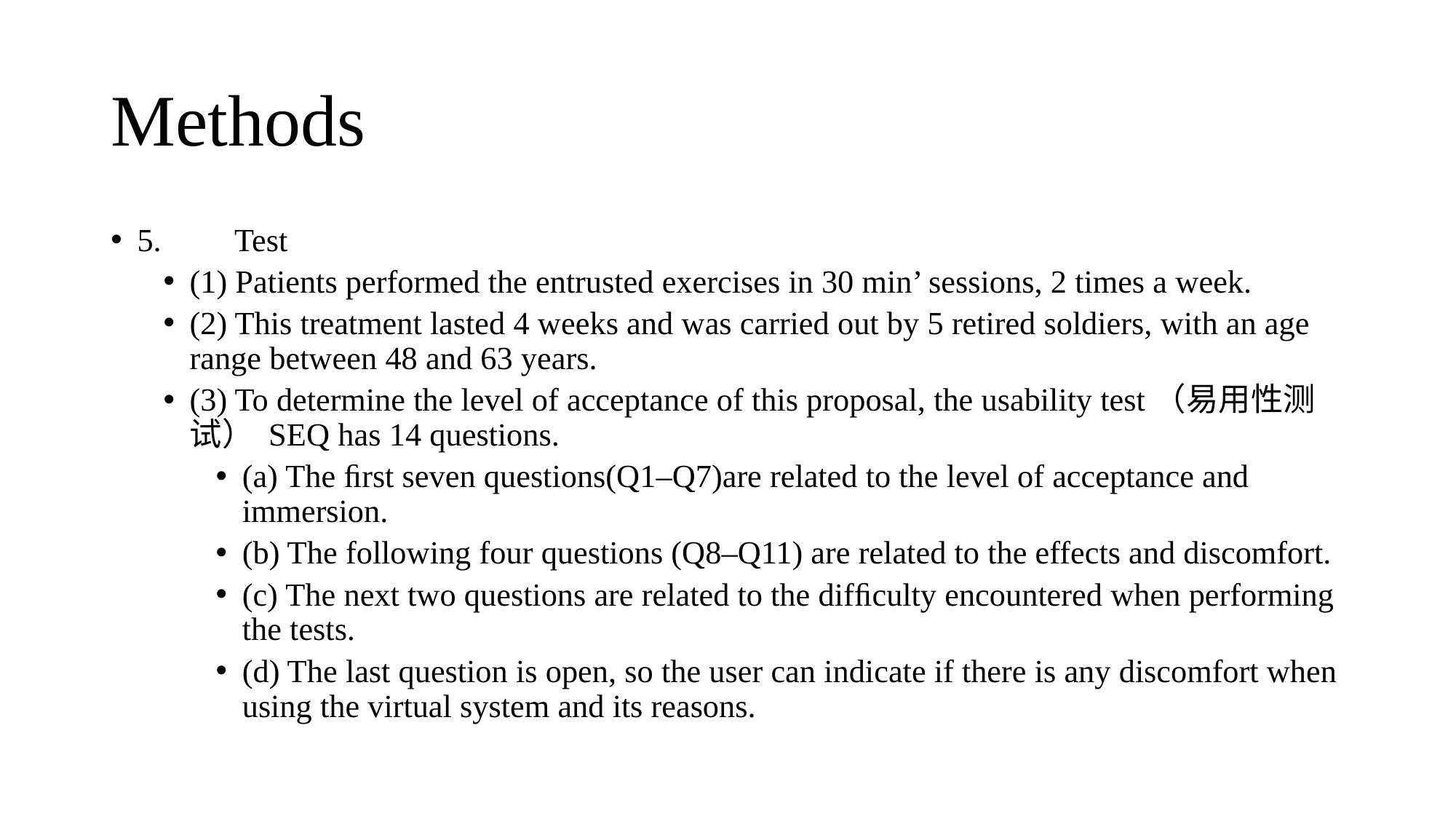

# Methods
5.	Test
(1) Patients performed the entrusted exercises in 30 min’ sessions, 2 times a week.
(2) This treatment lasted 4 weeks and was carried out by 5 retired soldiers, with an age range between 48 and 63 years.
(3) To determine the level of acceptance of this proposal, the usability test（易用性测试） SEQ has 14 questions.
(a) The ﬁrst seven questions(Q1–Q7)are related to the level of acceptance and immersion.
(b) The following four questions (Q8–Q11) are related to the effects and discomfort.
(c) The next two questions are related to the difﬁculty encountered when performing the tests.
(d) The last question is open, so the user can indicate if there is any discomfort when using the virtual system and its reasons.